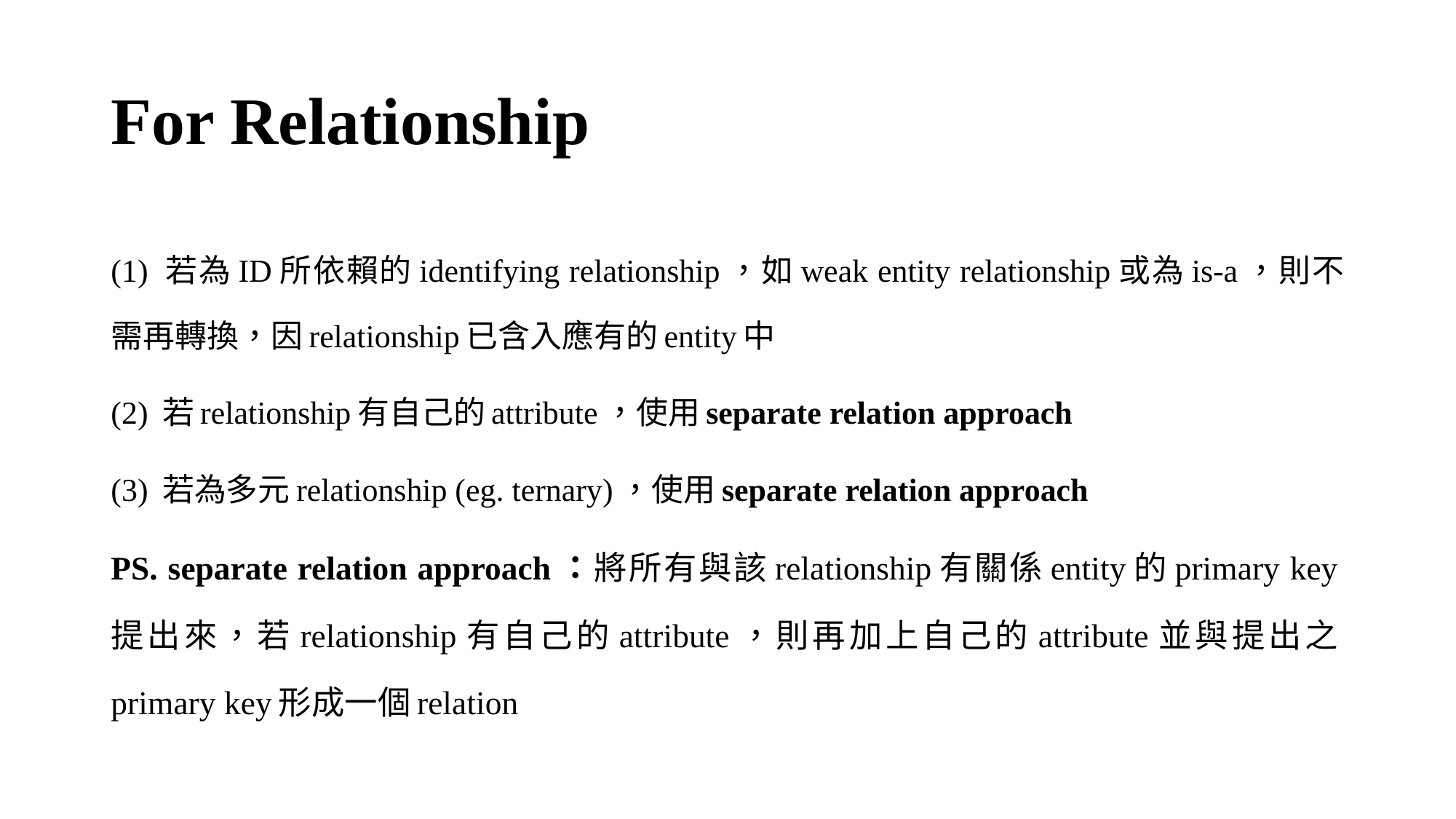

# For Relationship
(1) 若為ID所依賴的identifying relationship，如weak entity relationship或為is-a，則不需再轉換，因relationship已含入應有的entity中
(2) 若relationship有自己的attribute，使用separate relation approach
(3) 若為多元relationship (eg. ternary)，使用separate relation approach
PS. separate relation approach：將所有與該relationship有關係entity的primary key提出來，若relationship有自己的attribute，則再加上自己的attribute並與提出之primary key形成一個relation